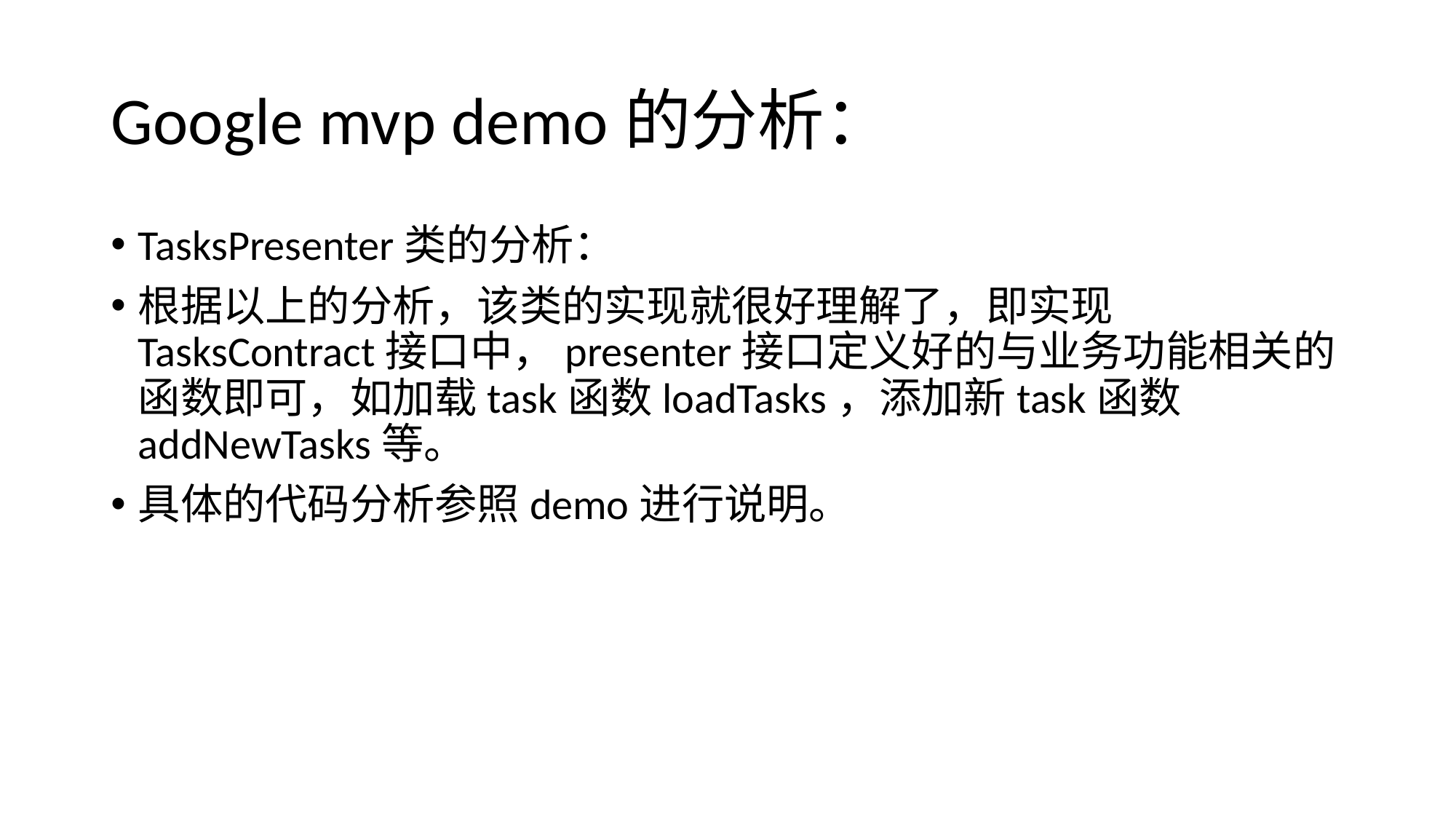

# Google mvp demo的分析：
TasksPresenter类的分析：
根据以上的分析，该类的实现就很好理解了，即实现TasksContract接口中，presenter接口定义好的与业务功能相关的函数即可，如加载task函数loadTasks，添加新task函数addNewTasks等。
具体的代码分析参照demo进行说明。